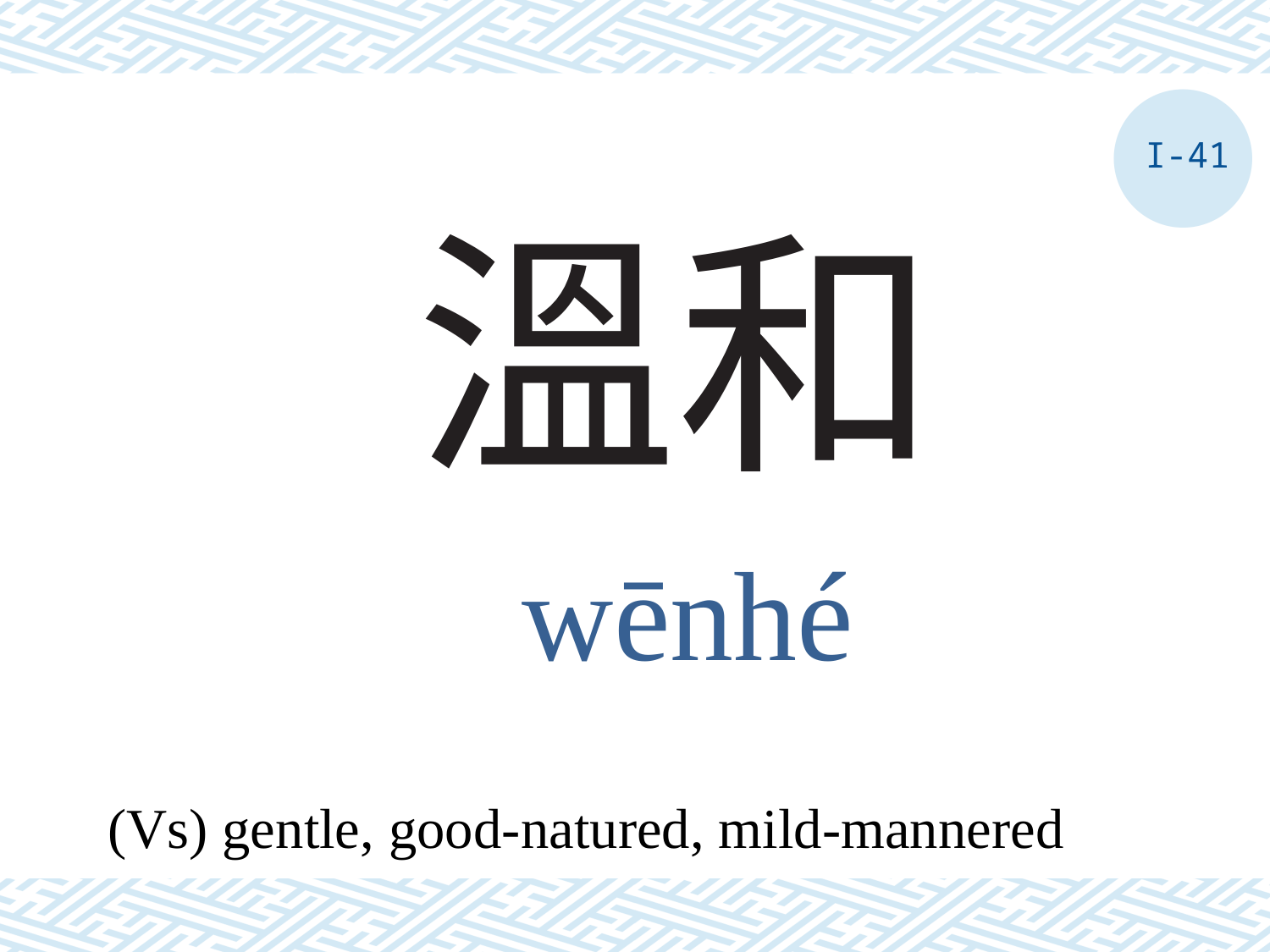

I-41

# 溫和
wēnhé
(Vs) gentle, good-natured, mild-mannered